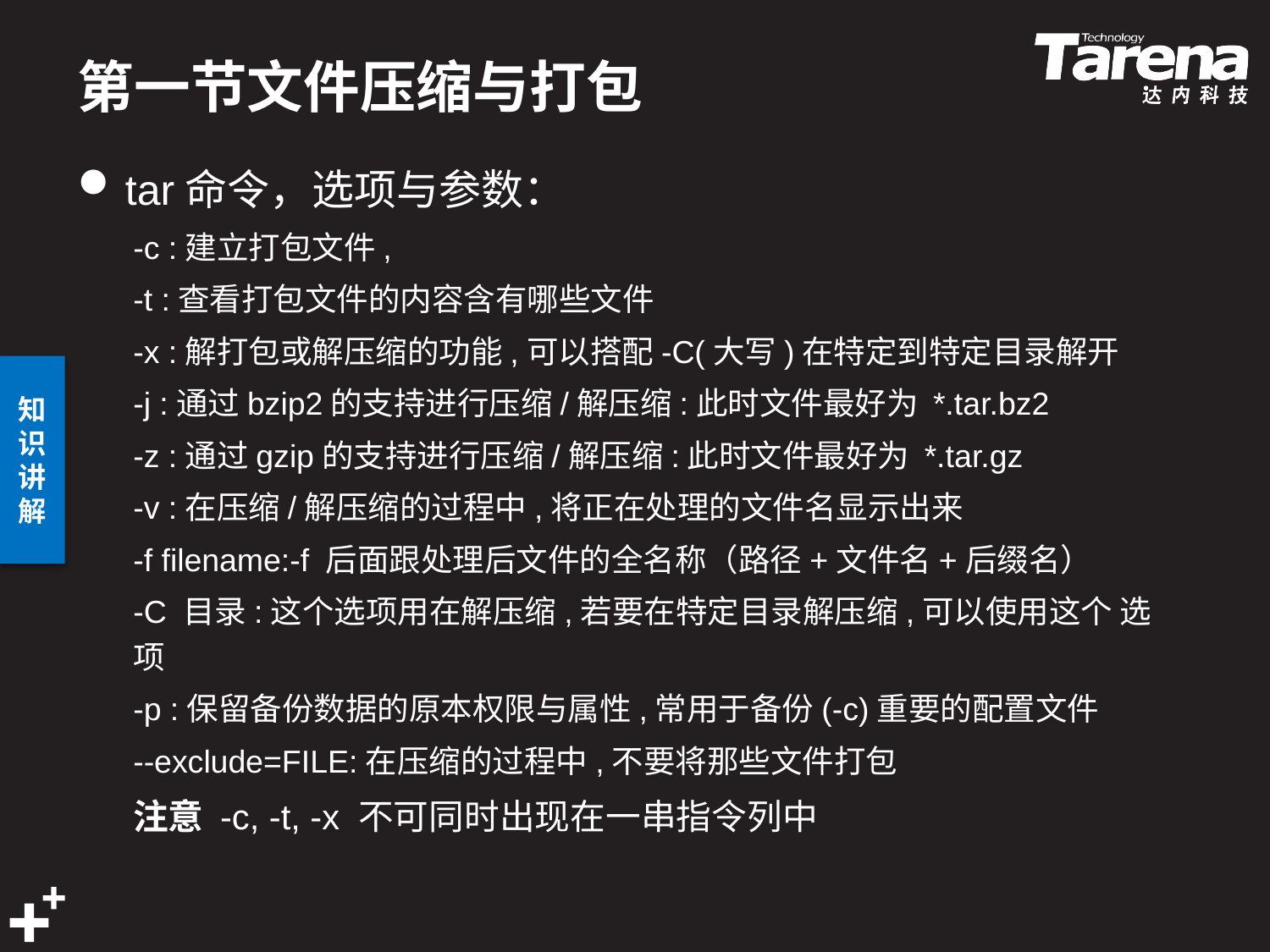

# 第一节文件压缩与打包
tar命令，选项与参数：
-c :建立打包文件,
-t :查看打包文件的内容含有哪些文件
-x :解打包或解压缩的功能,可以搭配-C(大写)在特定到特定目录解开
-j :通过bzip2的支持进行压缩/解压缩:此时文件最好为 *.tar.bz2
-z :通过gzip的支持进行压缩/解压缩:此时文件最好为 *.tar.gz
-v :在压缩/解压缩的过程中,将正在处理的文件名显示出来
-f filename:-f 后面跟处理后文件的全名称（路径+文件名+后缀名）
-C 目录:这个选项用在解压缩,若要在特定目录解压缩,可以使用这个 选项
-p :保留备份数据的原本权限与属性,常用于备份(-c)重要的配置文件
--exclude=FILE:在压缩的过程中,不要将那些文件打包
注意 -c, -t, -x 不可同时出现在一串指令列中